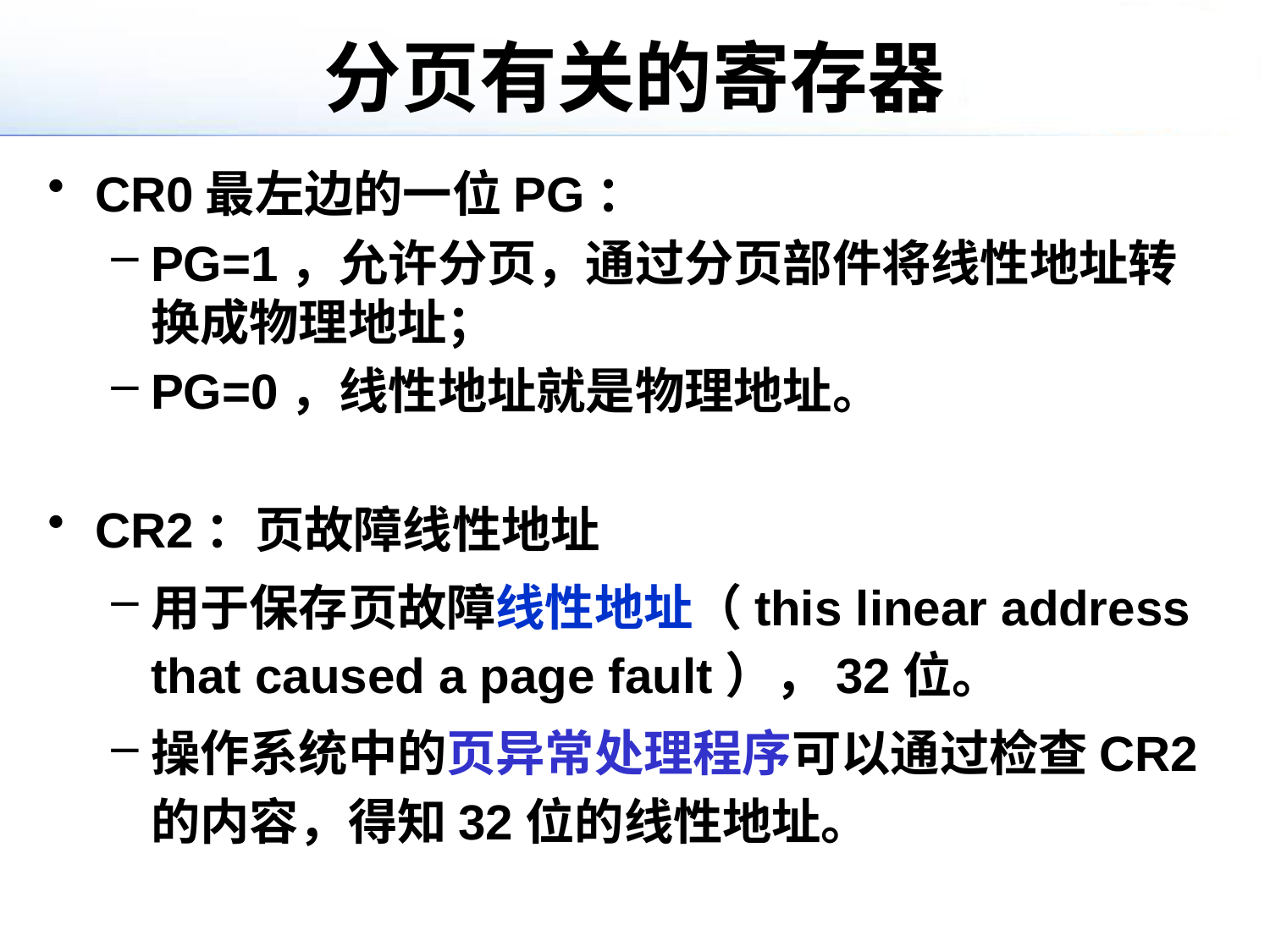

# 分页有关的寄存器
CR0最左边的一位PG：
PG=1，允许分页，通过分页部件将线性地址转换成物理地址；
PG=0，线性地址就是物理地址。

CR2：页故障线性地址
用于保存页故障线性地址（this linear address that caused a page fault），32位。
操作系统中的页异常处理程序可以通过检查CR2的内容，得知32位的线性地址。